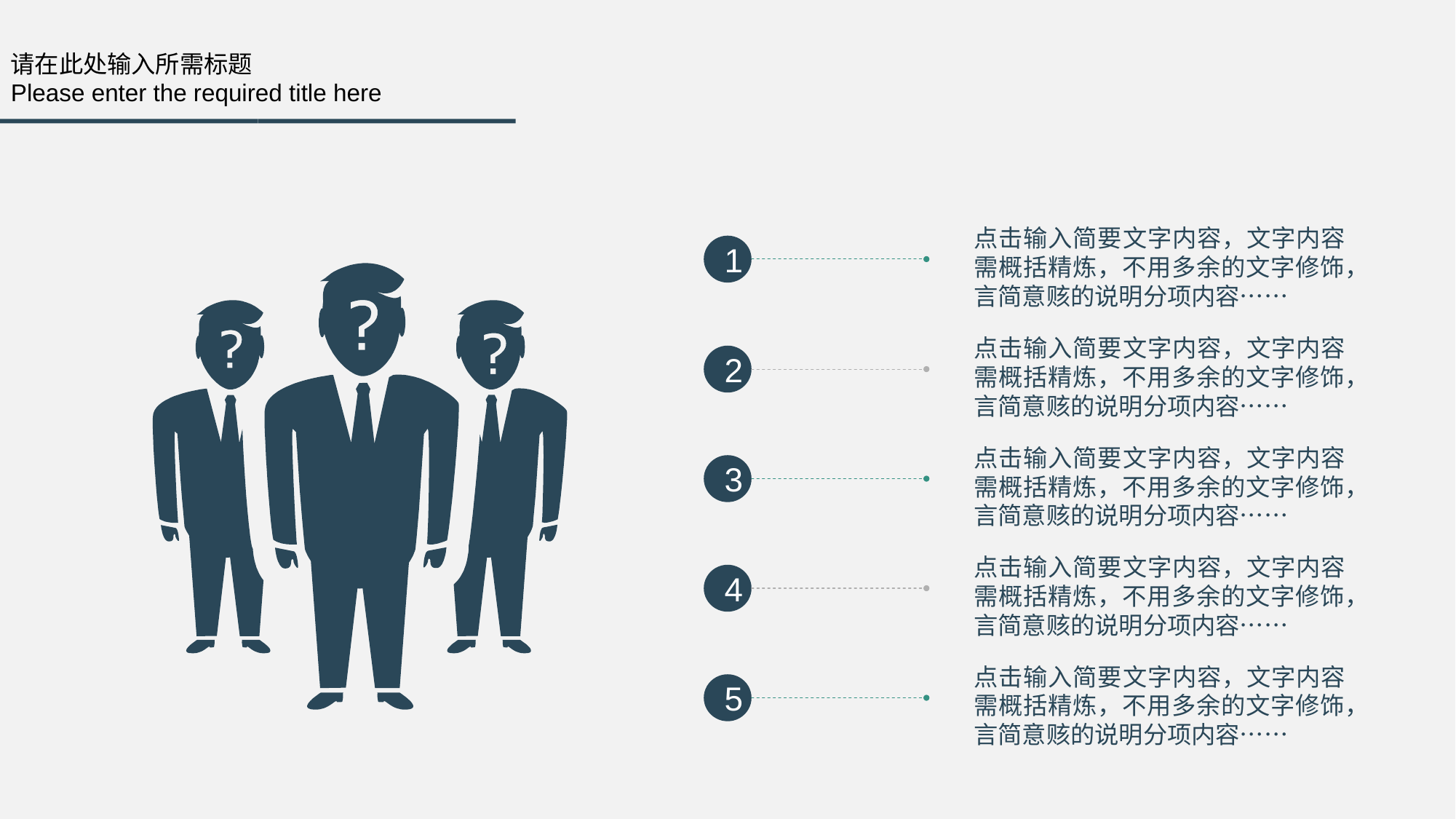

请在此处输入所需标题
Please enter the required title here

点击输入简要文字内容，文字内容需概括精炼，不用多余的文字修饰，言简意赅的说明分项内容……
1
点击输入简要文字内容，文字内容需概括精炼，不用多余的文字修饰，言简意赅的说明分项内容……
2
点击输入简要文字内容，文字内容需概括精炼，不用多余的文字修饰，言简意赅的说明分项内容……
3
点击输入简要文字内容，文字内容需概括精炼，不用多余的文字修饰，言简意赅的说明分项内容……
4
点击输入简要文字内容，文字内容需概括精炼，不用多余的文字修饰，言简意赅的说明分项内容……
5